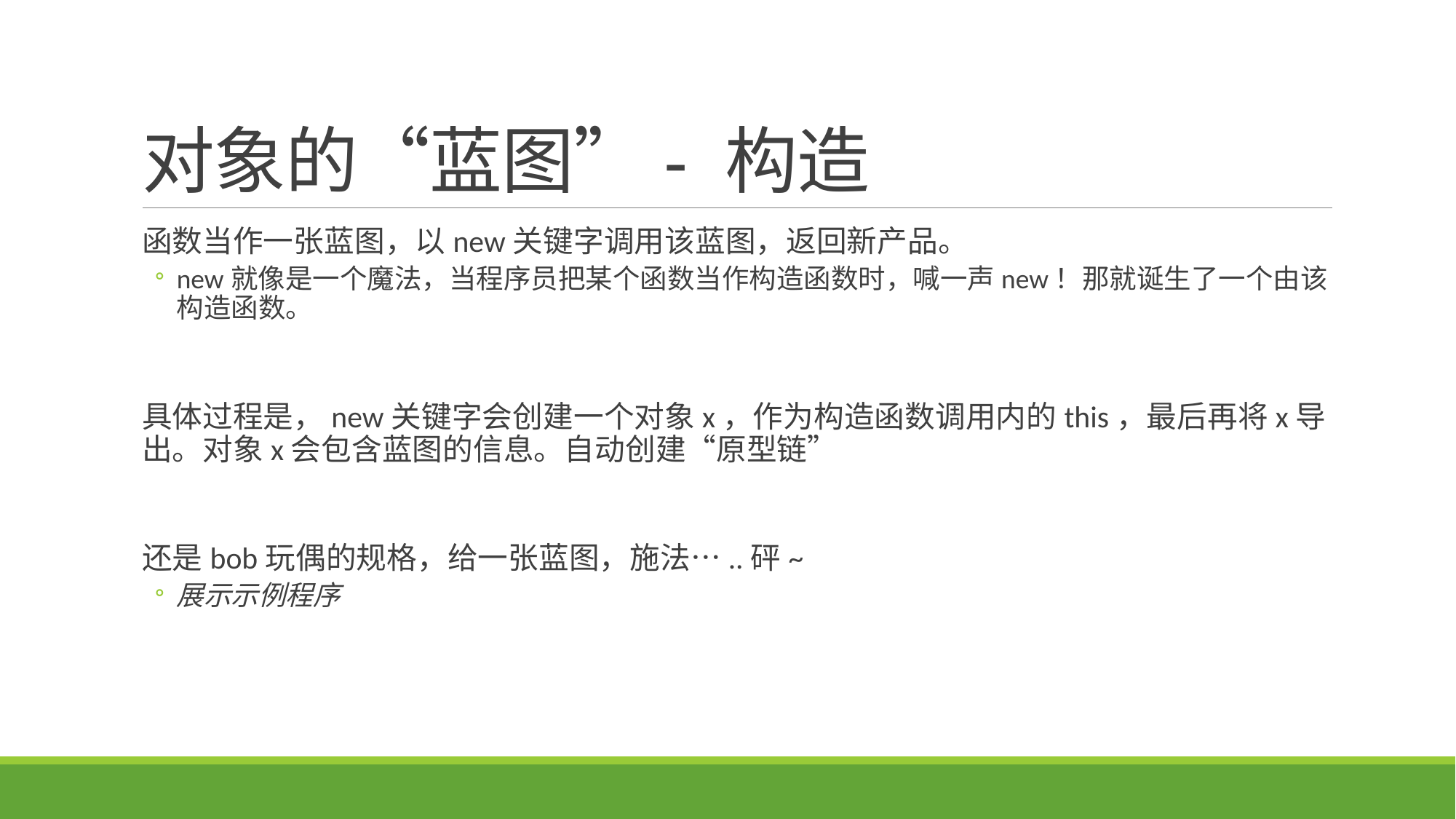

# 对象的“蓝图”- 构造
函数当作一张蓝图，以new关键字调用该蓝图，返回新产品。
new就像是一个魔法，当程序员把某个函数当作构造函数时，喊一声new！那就诞生了一个由该构造函数。

具体过程是，new关键字会创建一个对象x，作为构造函数调用内的this，最后再将x导出。对象x会包含蓝图的信息。自动创建“原型链”

还是bob玩偶的规格，给一张蓝图，施法…..砰~
展示示例程序